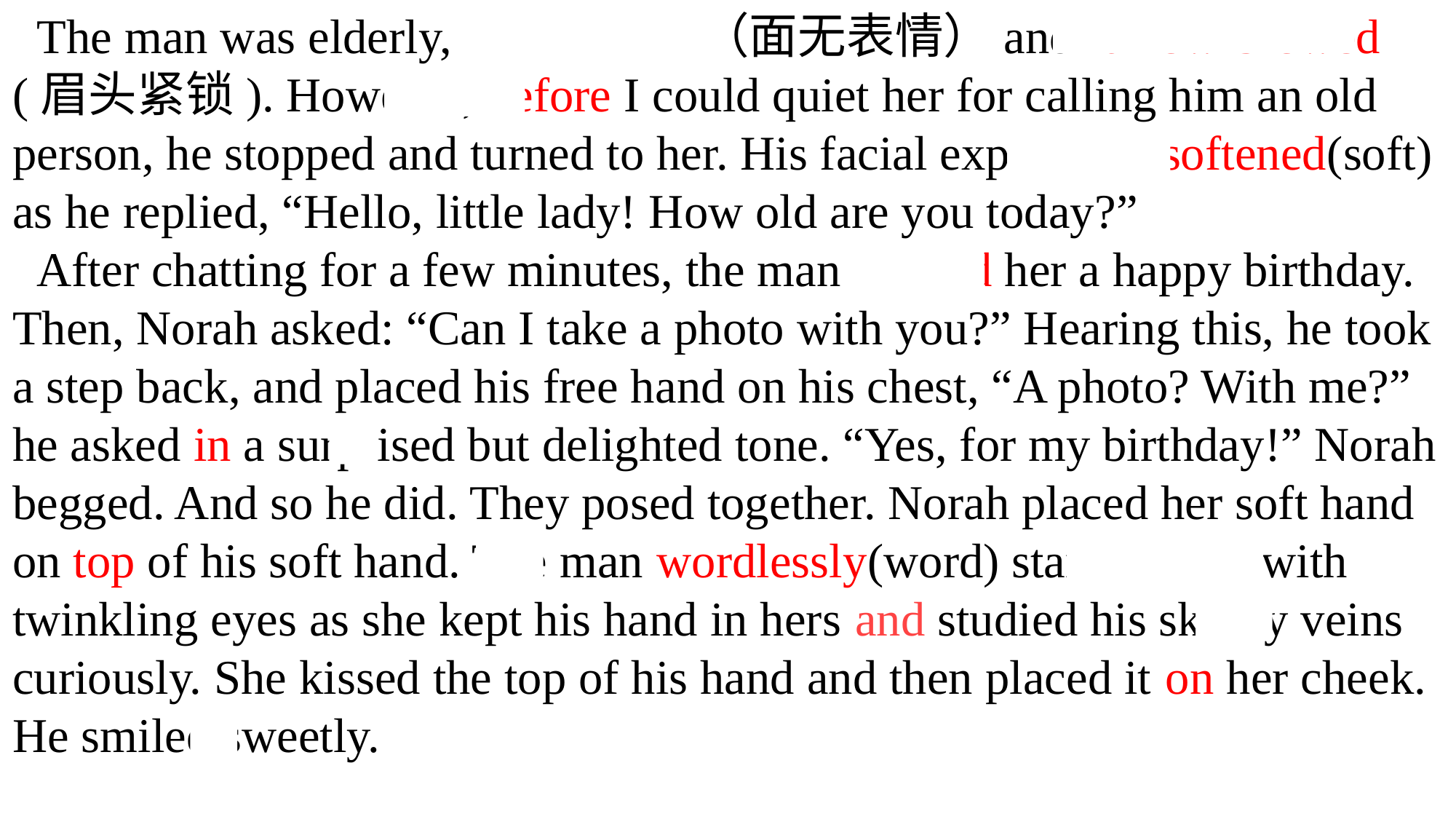

The man was elderly, stone-faced（面无表情）and furrow-browed (眉头紧锁). However, before I could quiet her for calling him an old person, he stopped and turned to her. His facial expression softened(soft) as he replied, “Hello, little lady! How old are you today?”
  After chatting for a few minutes, the man wished her a happy birthday. Then, Norah asked: “Can I take a photo with you?” Hearing this, he took a step back, and placed his free hand on his chest, “A photo? With me?” he asked in a surprised but delighted tone. “Yes, for my birthday!” Norah begged. And so he did. They posed together. Norah placed her soft hand on top of his soft hand. The man wordlessly(word) stared at her with twinkling eyes as she kept his hand in hers and studied his skinny veins  curiously. She kissed the top of his hand and then placed it on her cheek. He smiled sweetly.